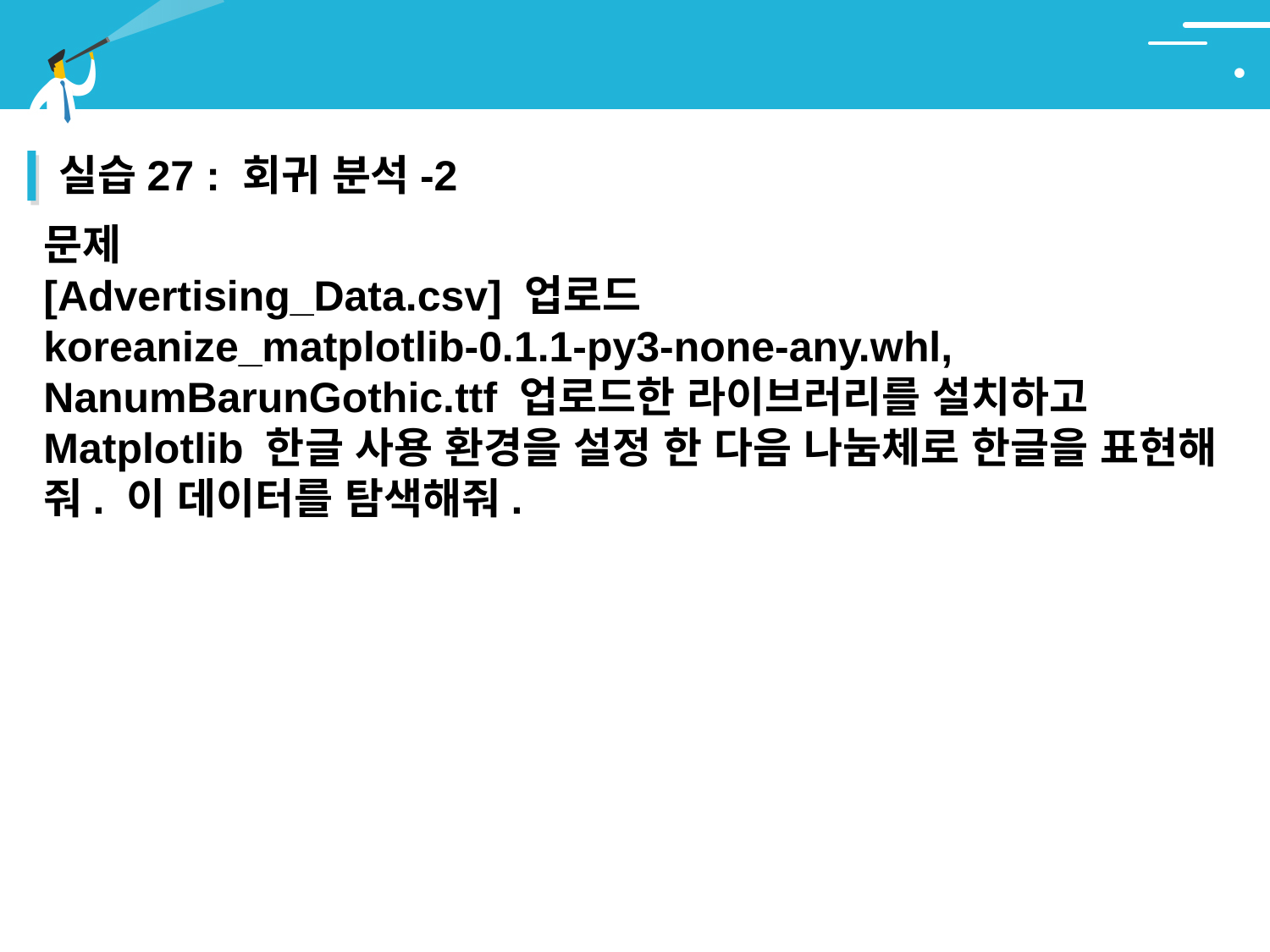

# 8. 실습
실습27 : 회귀 분석-2

문제
[Advertising_Data.csv] 업로드
koreanize_matplotlib-0.1.1-py3-none-any.whl, NanumBarunGothic.ttf 업로드한 라이브러리를 설치하고 Matplotlib 한글 사용 환경을 설정 한 다음 나눔체로 한글을 표현해 줘. 이 데이터를 탐색해줘.